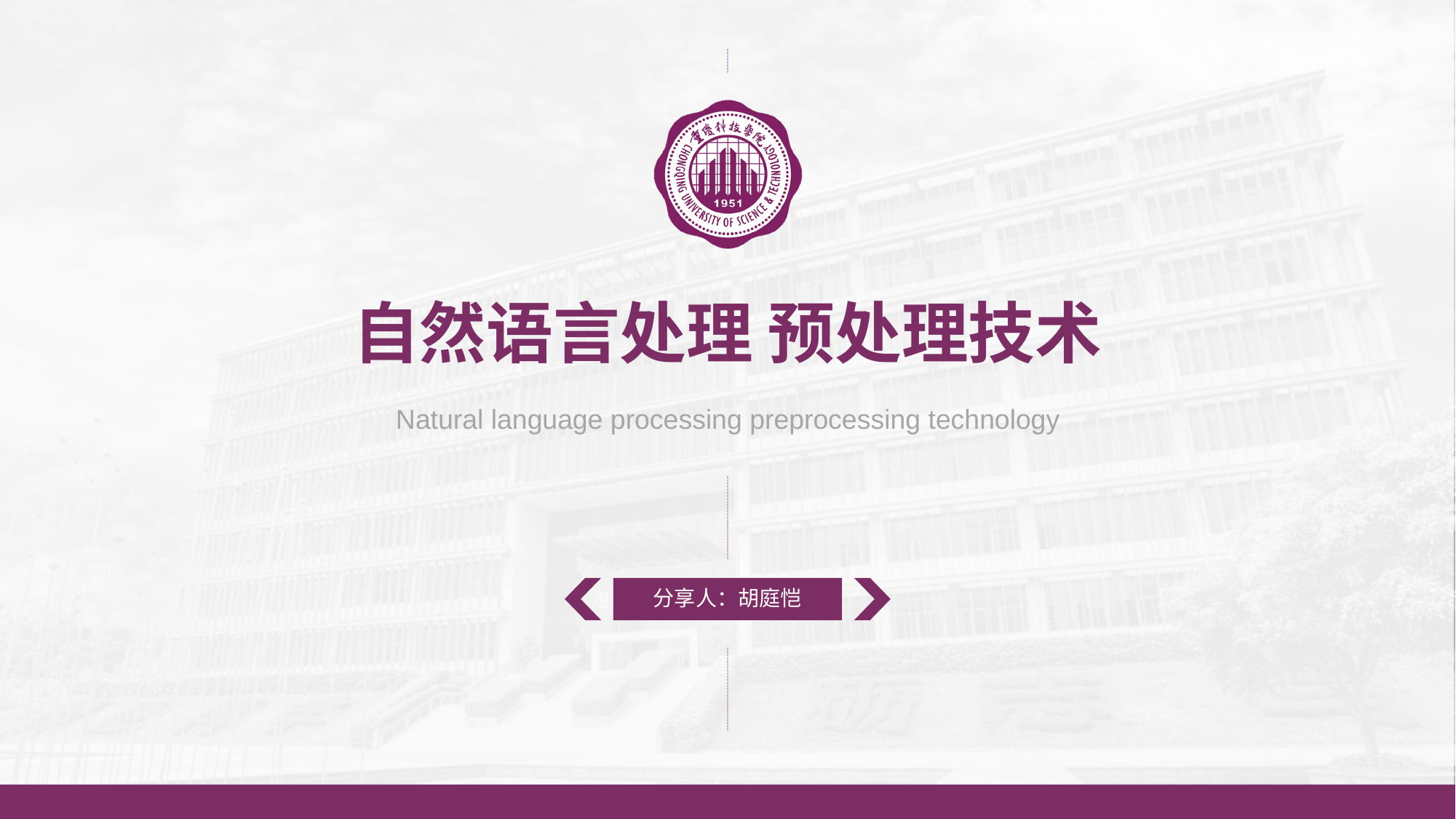

# 自然语言处理 预处理技术
Natural language processing preprocessing technology

分享人：胡庭恺